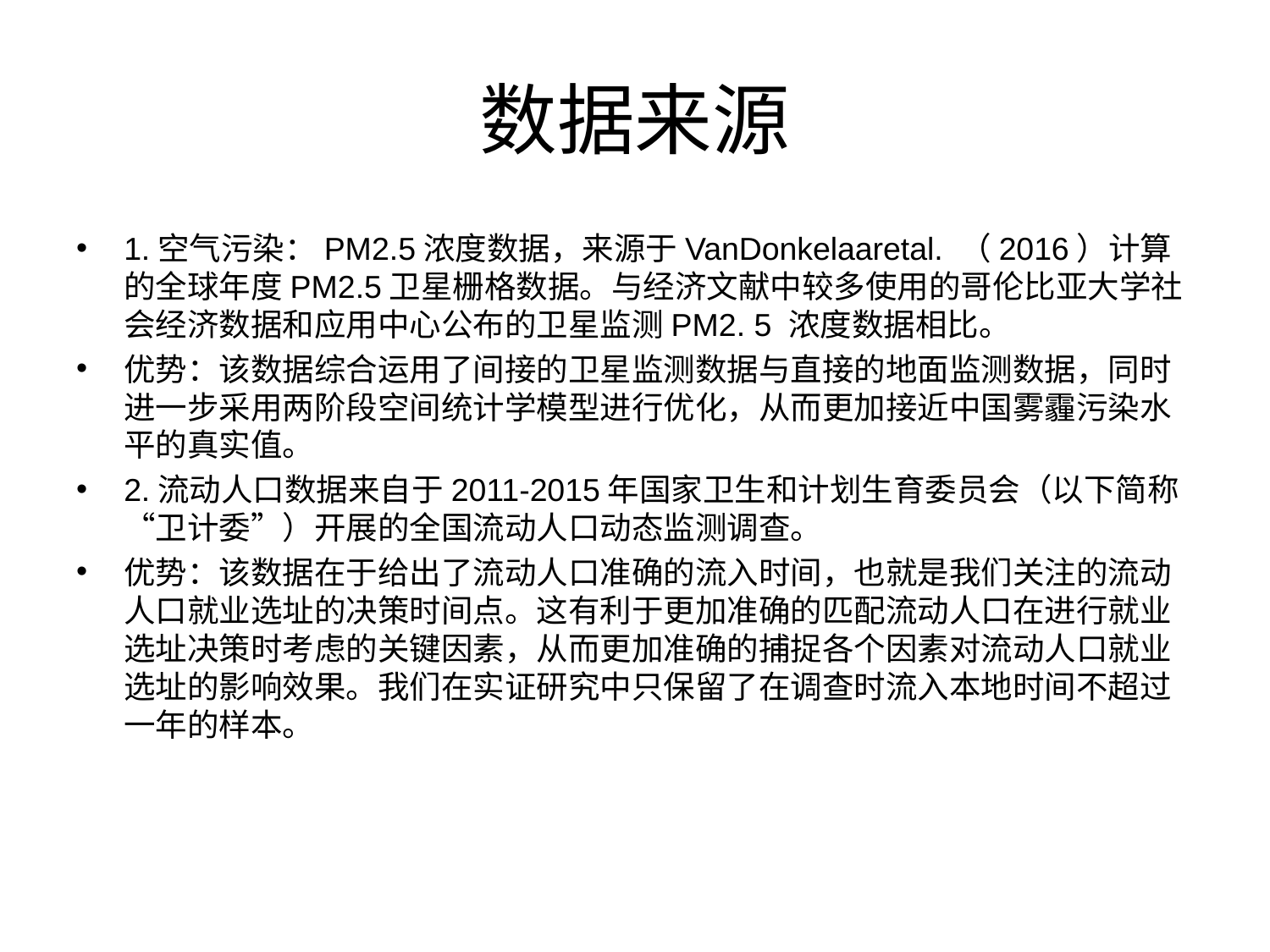

# 数据来源
1.空气污染：PM2.5浓度数据，来源于VanDonkelaaretal. （2016）计算的全球年度PM2.5卫星栅格数据。与经济文献中较多使用的哥伦比亚大学社会经济数据和应用中心公布的卫星监测PM2. 5 浓度数据相比。
优势：该数据综合运用了间接的卫星监测数据与直接的地面监测数据，同时进一步采用两阶段空间统计学模型进行优化，从而更加接近中国雾霾污染水平的真实值。
2.流动人口数据来自于2011-2015年国家卫生和计划生育委员会（以下简称“卫计委”）开展的全国流动人口动态监测调查。
优势：该数据在于给出了流动人口准确的流入时间，也就是我们关注的流动人口就业选址的决策时间点。这有利于更加准确的匹配流动人口在进行就业选址决策时考虑的关键因素，从而更加准确的捕捉各个因素对流动人口就业选址的影响效果。我们在实证研究中只保留了在调查时流入本地时间不超过一年的样本。